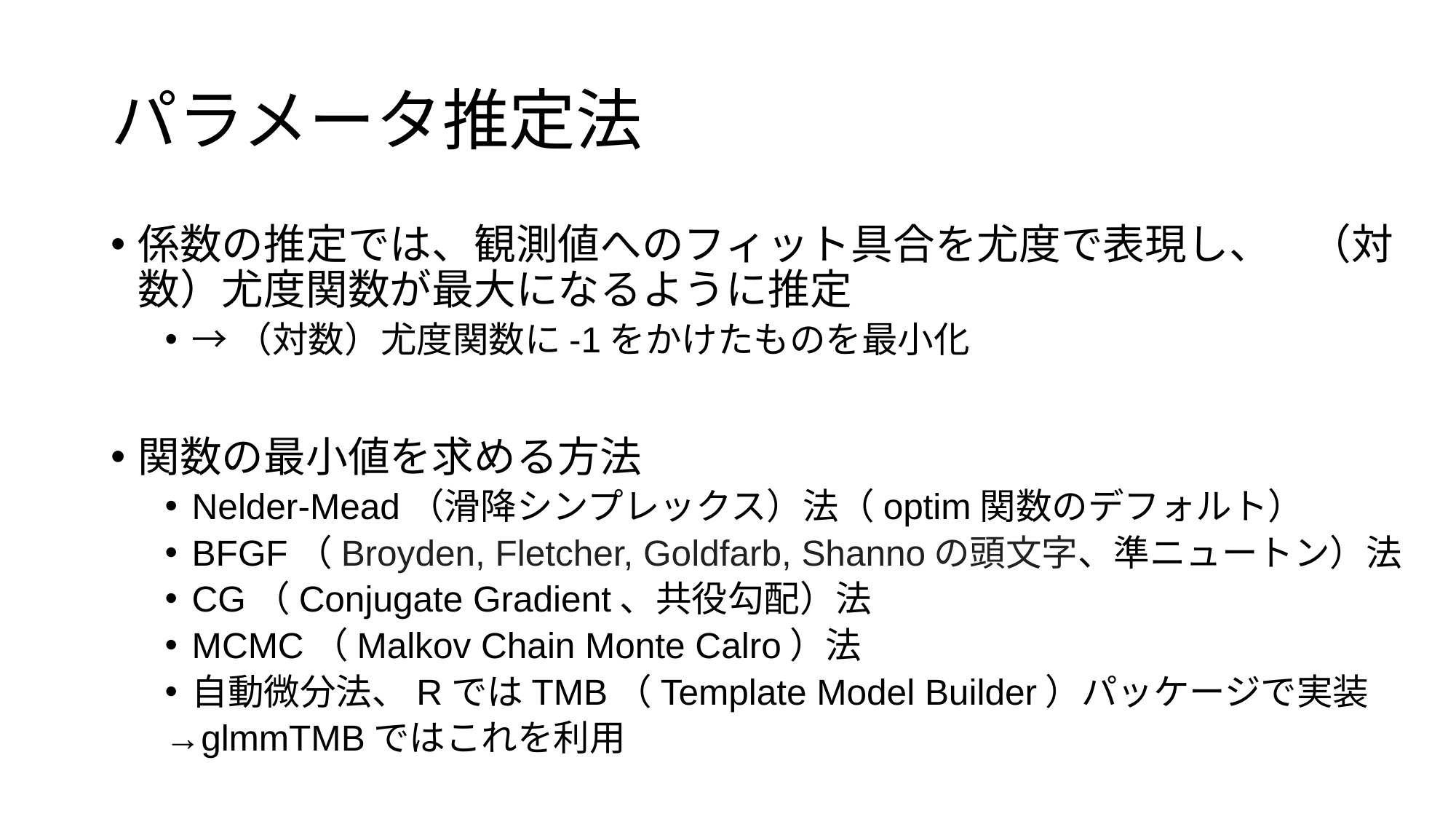

# パラメータ推定法
係数の推定では、観測値へのフィット具合を尤度で表現し、    （対数）尤度関数が最大になるように推定
→（対数）尤度関数に-1をかけたものを最小化

関数の最小値を求める方法
Nelder-Mead（滑降シンプレックス）法（optim関数のデフォルト）
BFGF（Broyden, Fletcher, Goldfarb, Shannoの頭文字、準ニュートン）法
CG（Conjugate Gradient、共役勾配）法
MCMC（Malkov Chain Monte Calro）法
自動微分法、RではTMB（Template Model Builder）パッケージで実装
	→glmmTMBではこれを利用